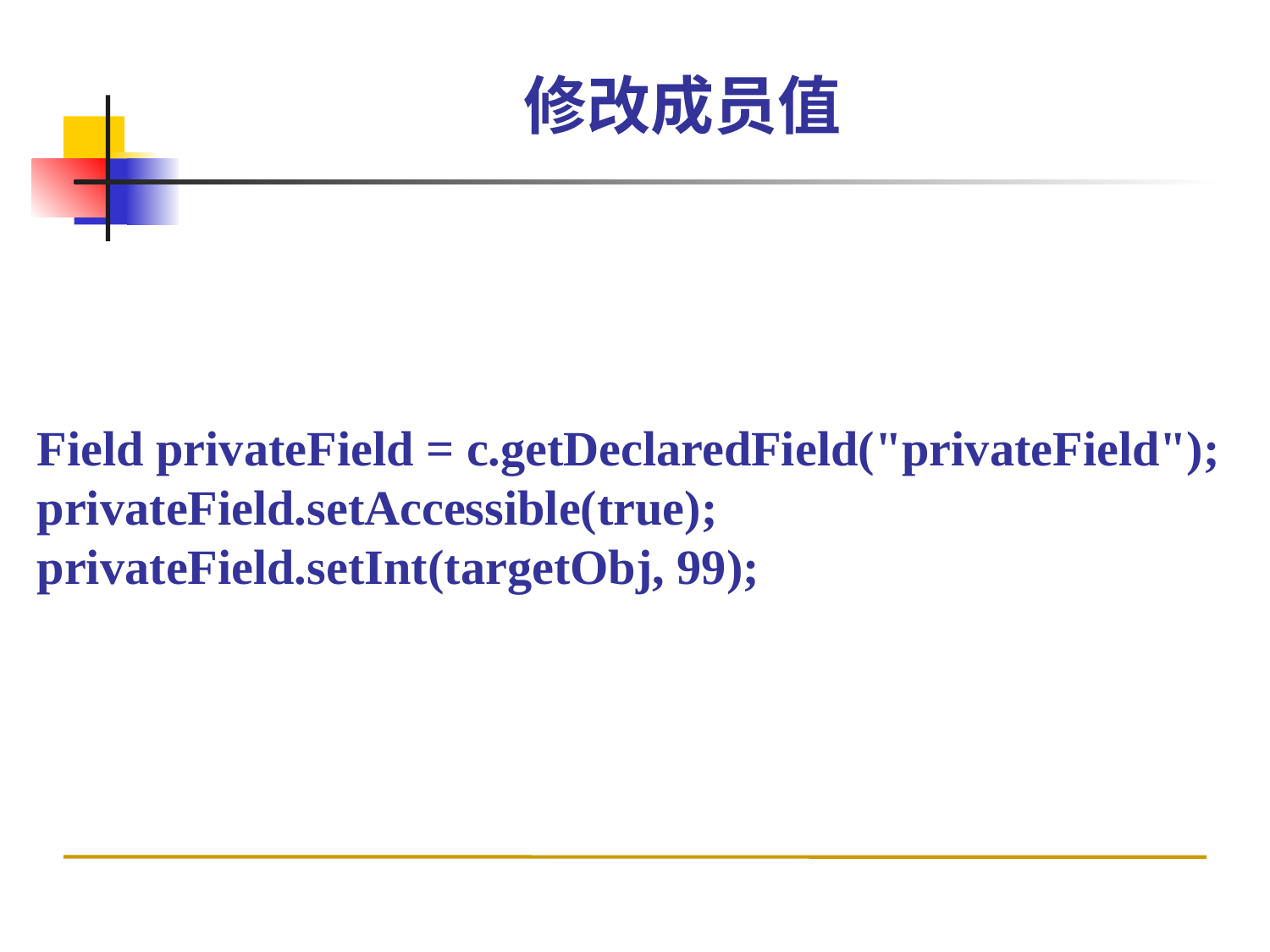

# 修改成员值
Field privateField = c.getDeclaredField("privateField");
privateField.setAccessible(true);
privateField.setInt(targetObj, 99);